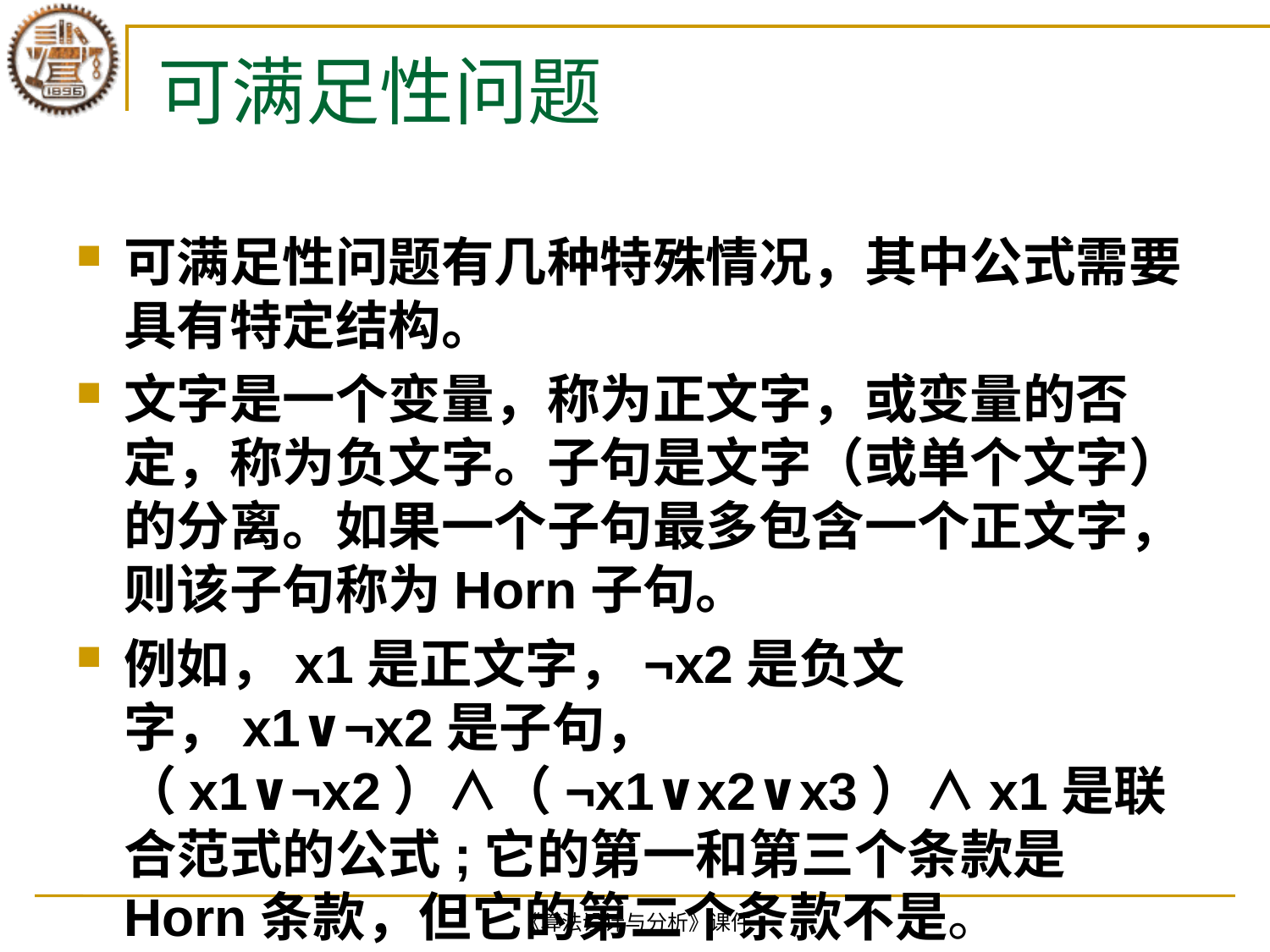

# 可满足性问题
可满足性问题有几种特殊情况，其中公式需要具有特定结构。
文字是一个变量，称为正文字，或变量的否定，称为负文字。子句是文字（或单个文字）的分离。如果一个子句最多包含一个正文字，则该子句称为Horn子句。
例如，x1是正文字，¬x2是负文字，x1∨¬x2是子句，（x1∨¬x2）∧（¬x1∨x2∨x3）∧x1是联合范式的公式;它的第一和第三个条款是Horn条款，但它的第二个条款不是。

《算法设计与分析》课件
17